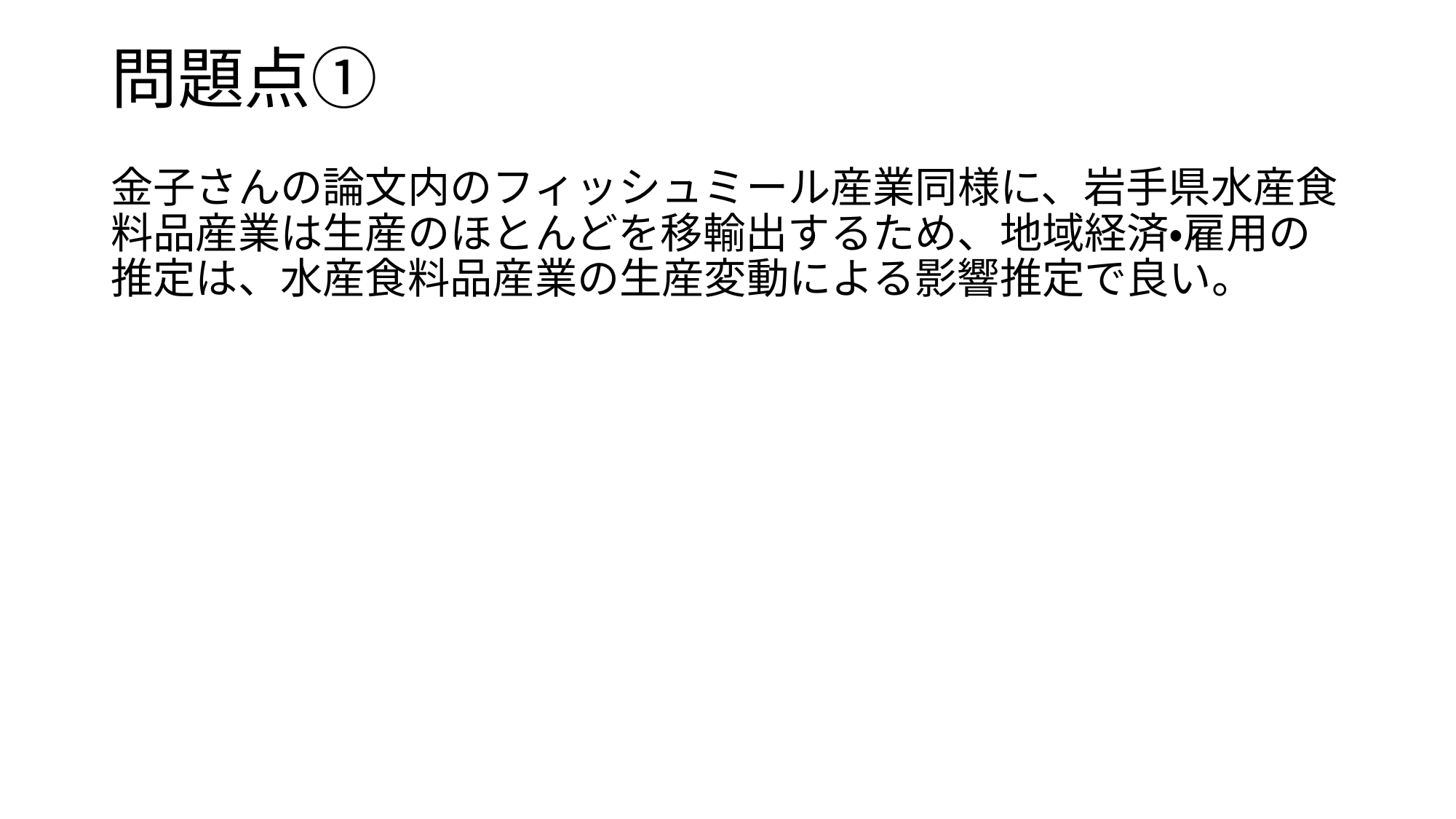

# 問題点①
金子さんの論文内のフィッシュミール産業同様に、岩手県水産食料品産業は生産のほとんどを移輸出するため、地域経済・雇用の推定は、水産食料品産業の生産変動による影響推定で良い。